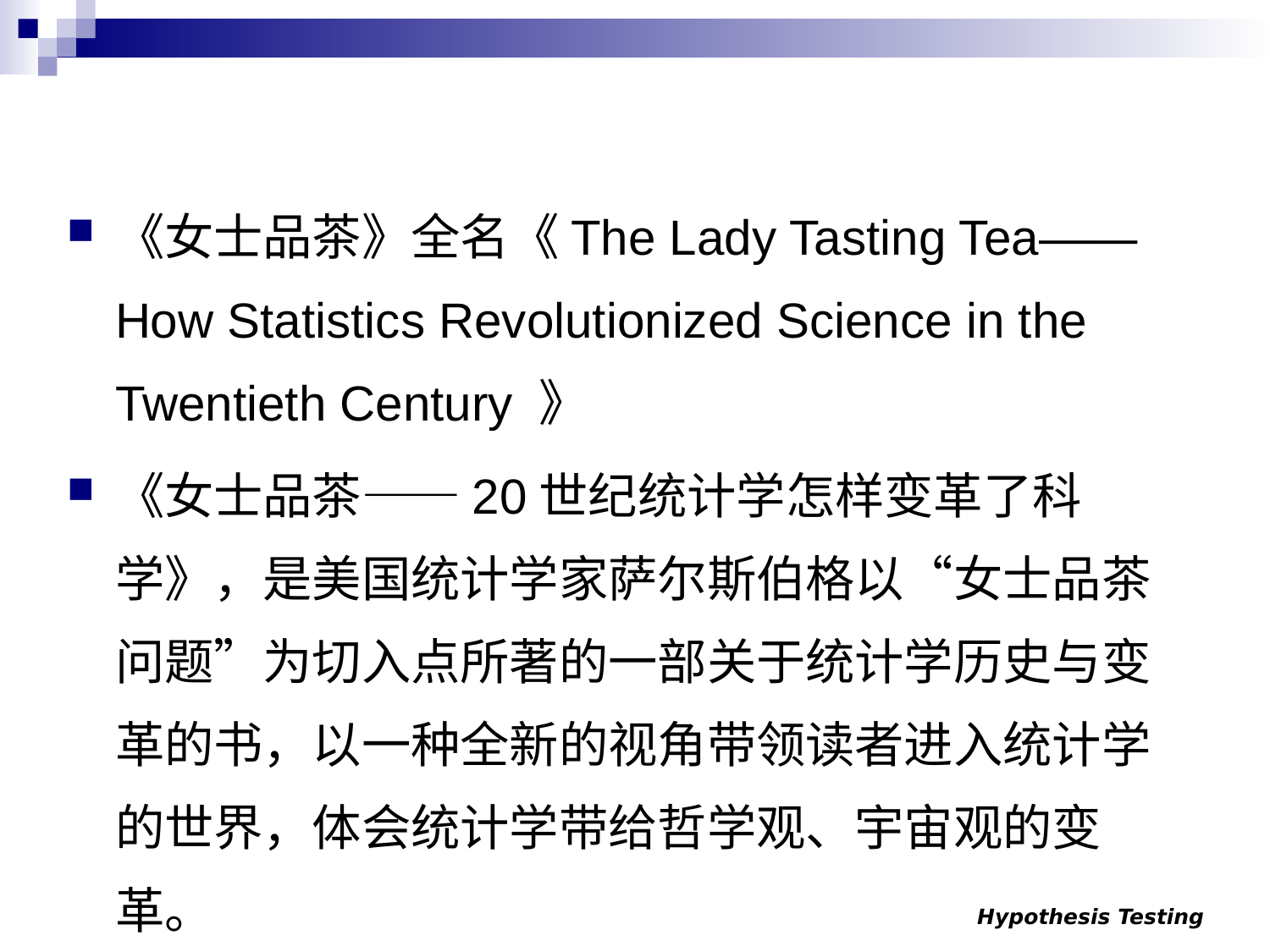

Health Statistics
《女士品茶》全名《The Lady Tasting Tea——How Statistics Revolutionized Science in the Twentieth Century 》
《女士品茶——20世纪统计学怎样变革了科学》，是美国统计学家萨尔斯伯格以“女士品茶问题”为切入点所著的一部关于统计学历史与变革的书，以一种全新的视角带领读者进入统计学的世界，体会统计学带给哲学观、宇宙观的变革。
Hypothesis Testing